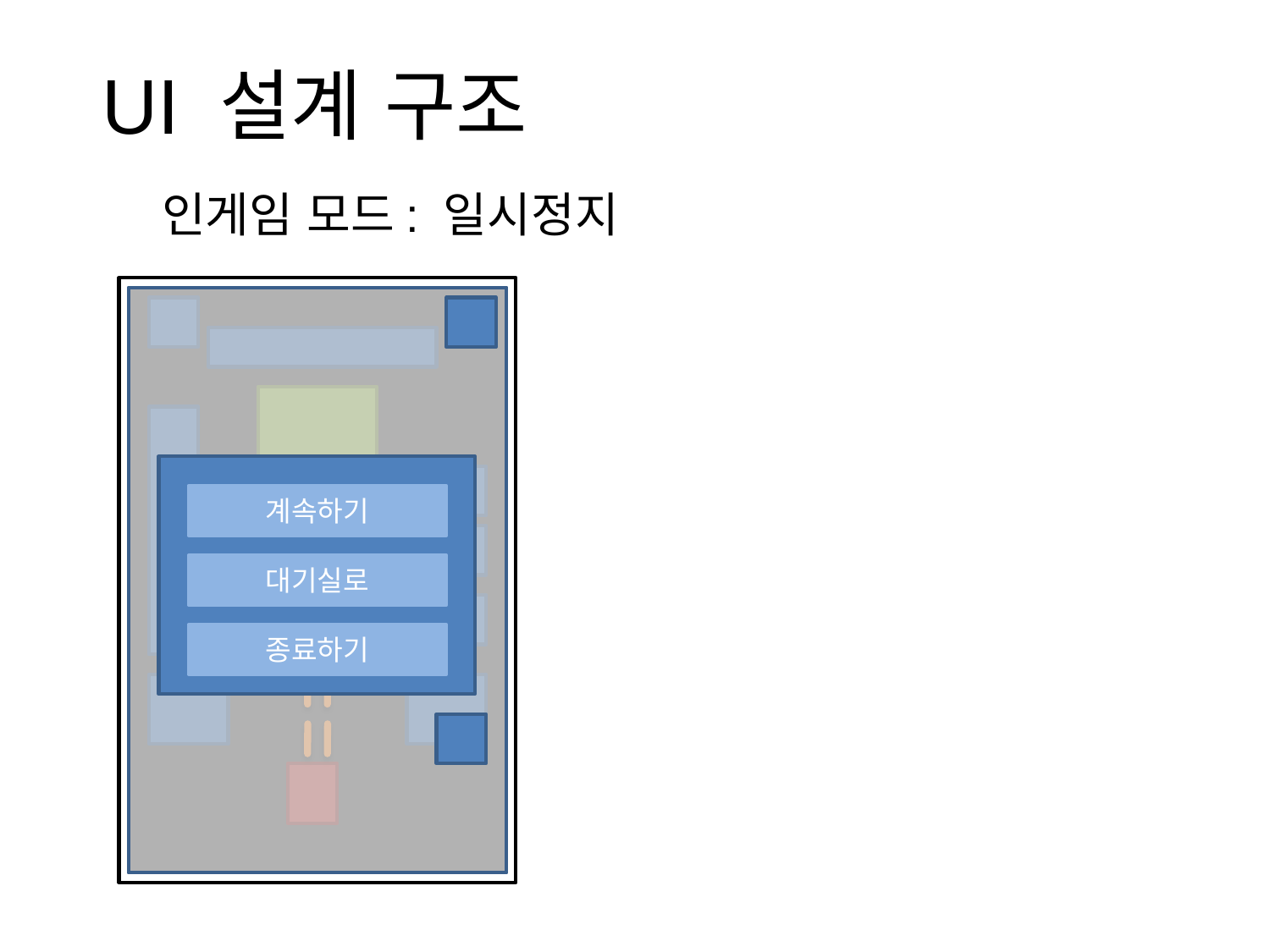

# UI 설계 구조
인게임 모드: 일시정지

계속하기

대기실로

종료하기